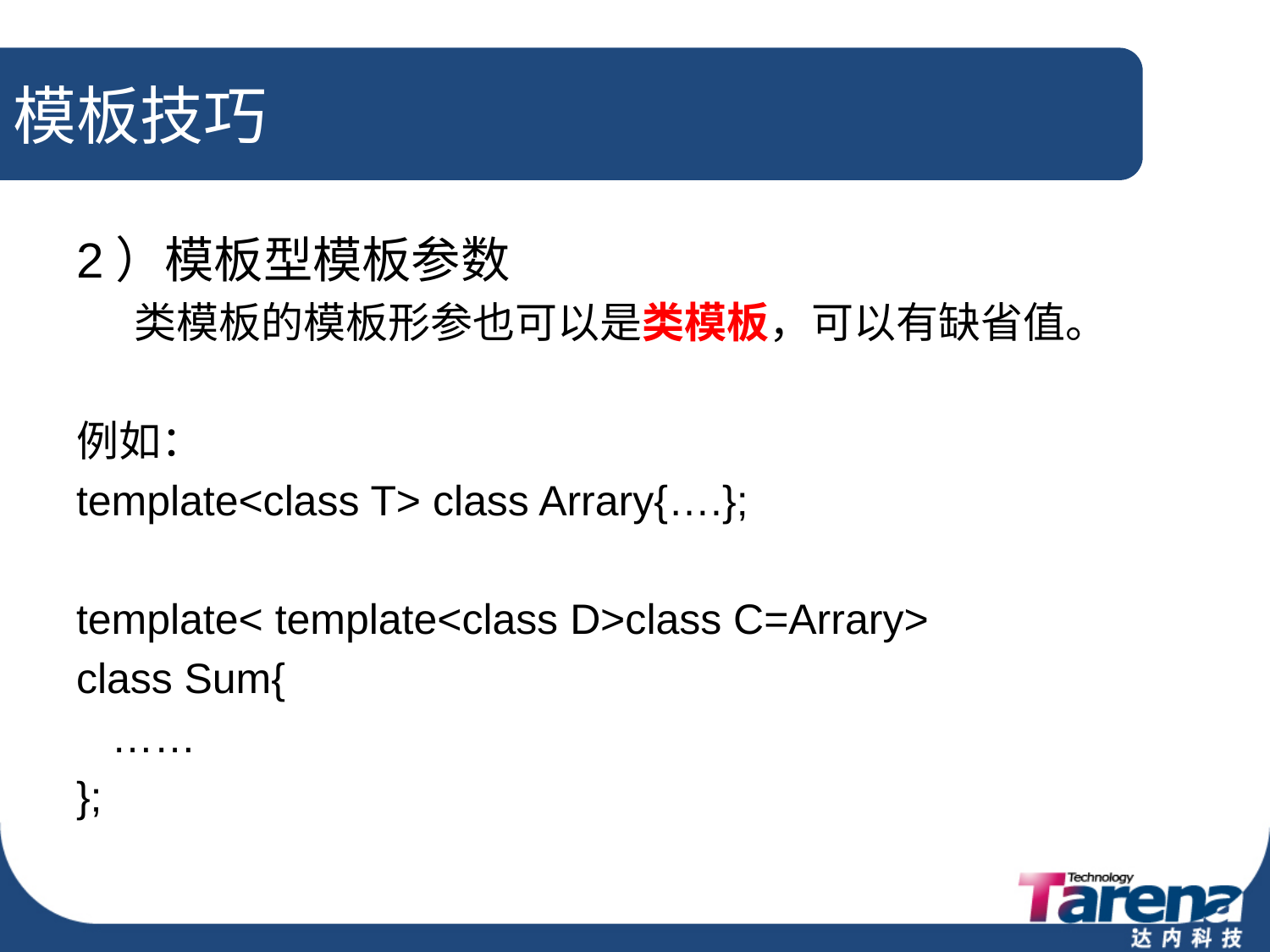

# 模板技巧
2）模板型模板参数
     类模板的模板形参也可以是类模板，可以有缺省值。

例如：
template<class T> class Arrary{….};

template< template<class D>class C=Arrary>
class Sum{
   ……
};